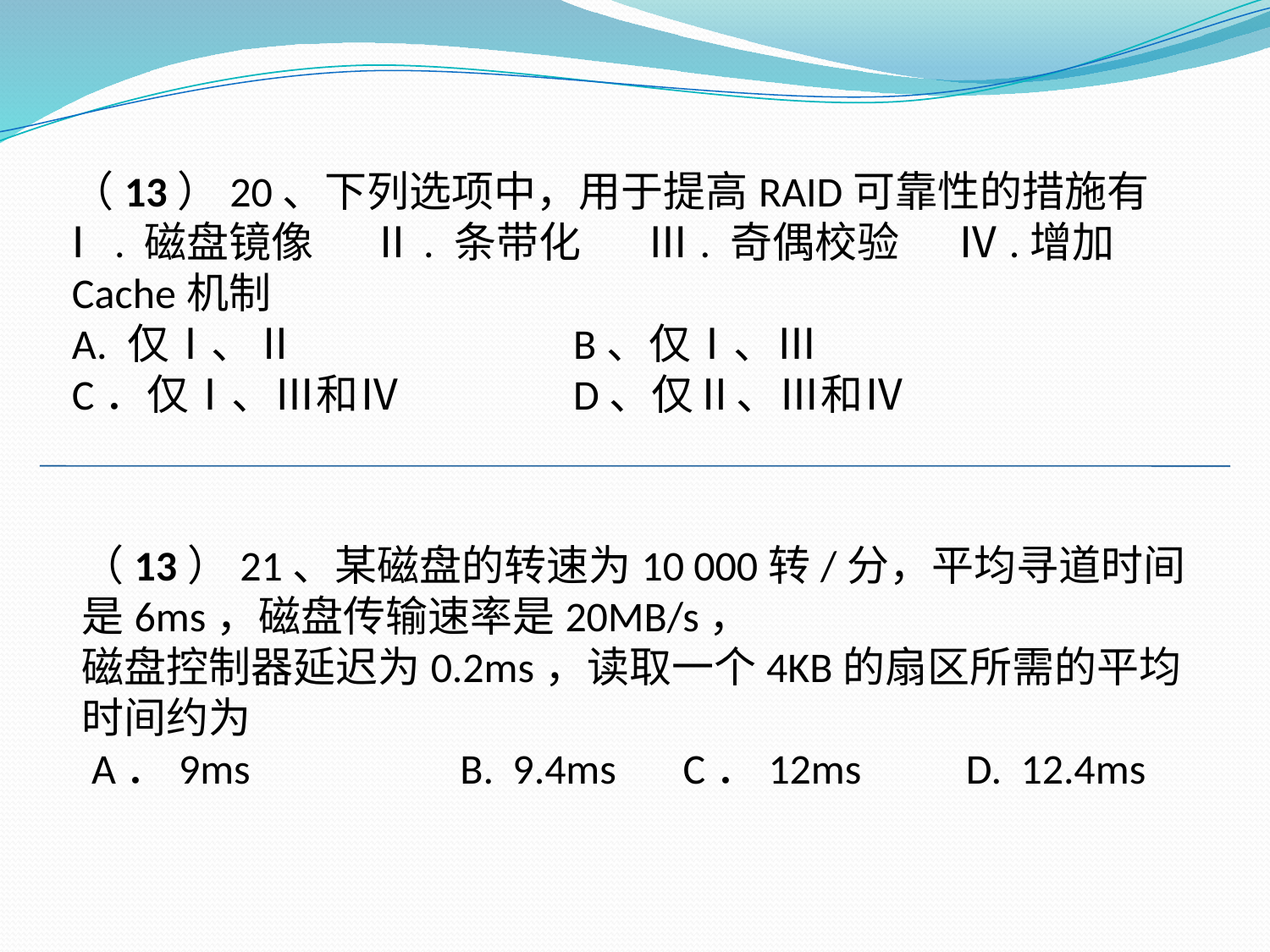

（13）20、下列选项中，用于提高RAID可靠性的措施有
Ⅰ. 磁盘镜像      Ⅱ. 条带化       Ⅲ. 奇偶校验      Ⅳ.增加Cache机制
A. 仅Ⅰ、Ⅱ                            B、仅Ⅰ、Ⅲ
C．仅Ⅰ、Ⅲ和Ⅳ                 D、仅Ⅱ、Ⅲ和Ⅳ

（13）21、某磁盘的转速为10 000转/分，平均寻道时间是6ms，磁盘传输速率是20MB/s，
磁盘控制器延迟为0.2ms，读取一个4KB的扇区所需的平均时间约为
 A．9ms                      B.  9.4ms       C．12ms           D.  12.4ms